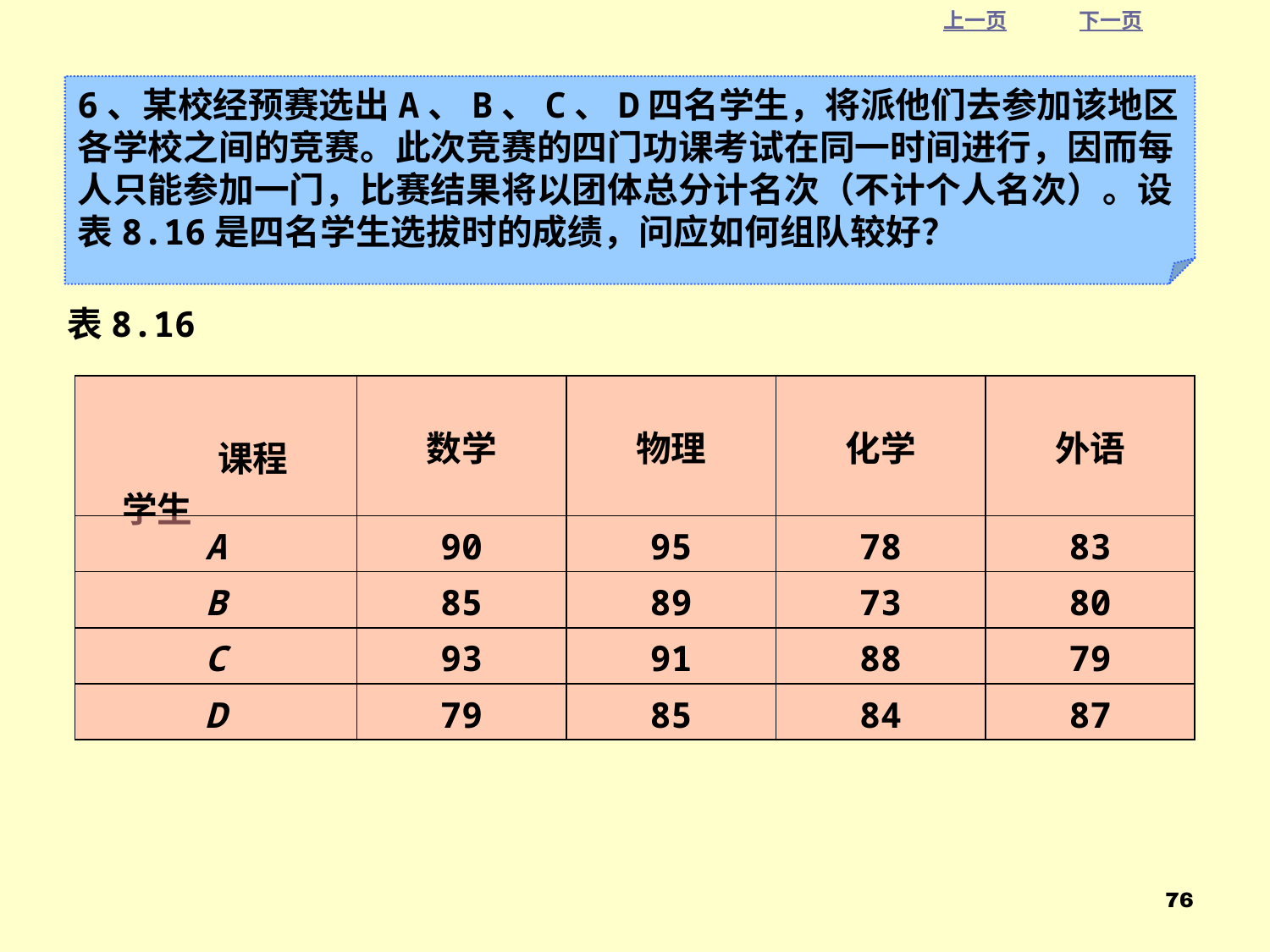

6、某校经预赛选出A、B、C、D四名学生，将派他们去参加该地区各学校之间的竞赛。此次竞赛的四门功课考试在同一时间进行，因而每人只能参加一门，比赛结果将以团体总分计名次（不计个人名次）。设表8.16是四名学生选拔时的成绩，问应如何组队较好？
表8.16
| 课程 学生 | 数学 | 物理 | 化学 | 外语 |
| --- | --- | --- | --- | --- |
| A | 90 | 95 | 78 | 83 |
| B | 85 | 89 | 73 | 80 |
| C | 93 | 91 | 88 | 79 |
| D | 79 | 85 | 84 | 87 |
76